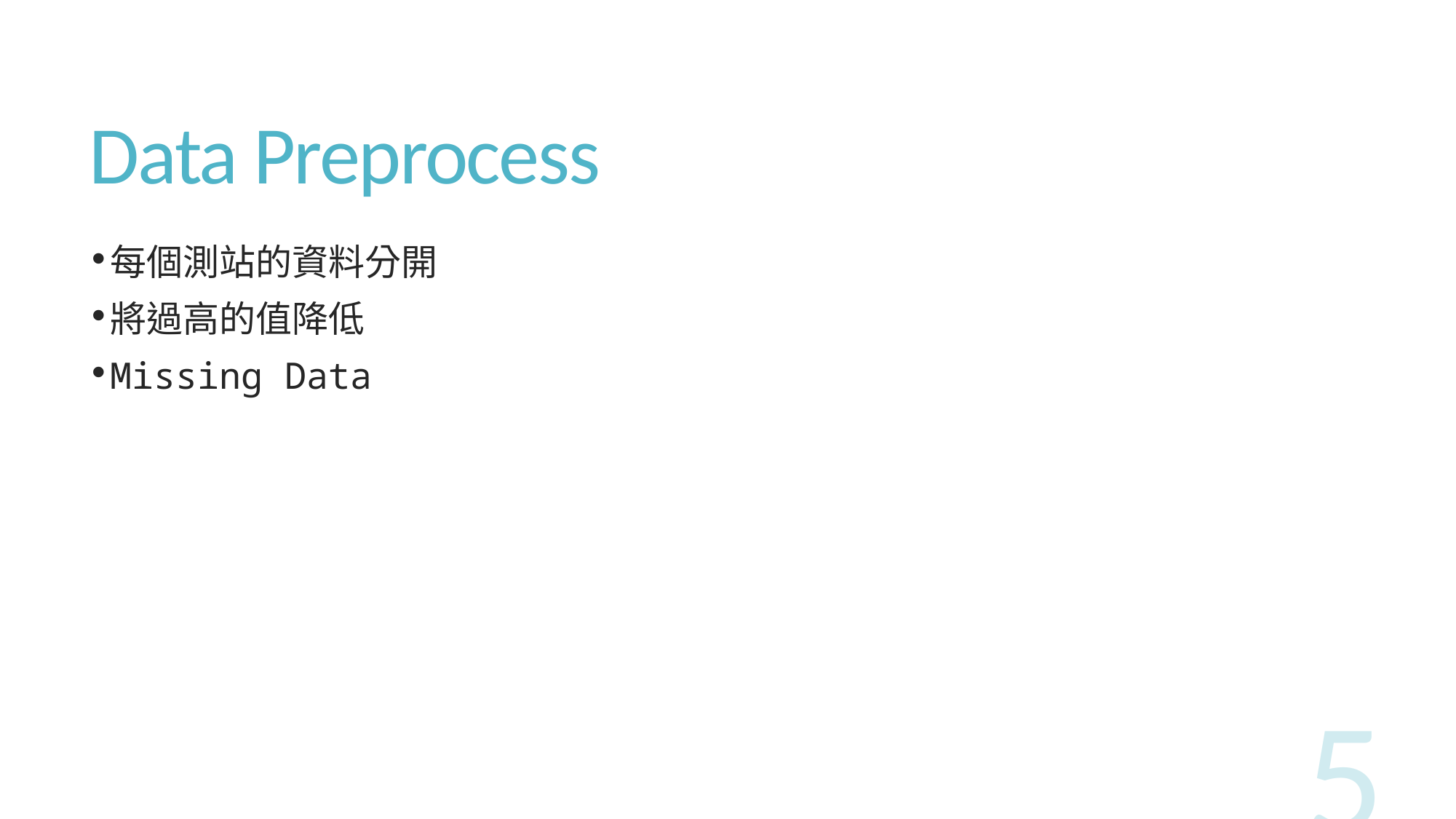

# Data Preprocess
每個測站的資料分開
將過高的值降低
Missing Data

5